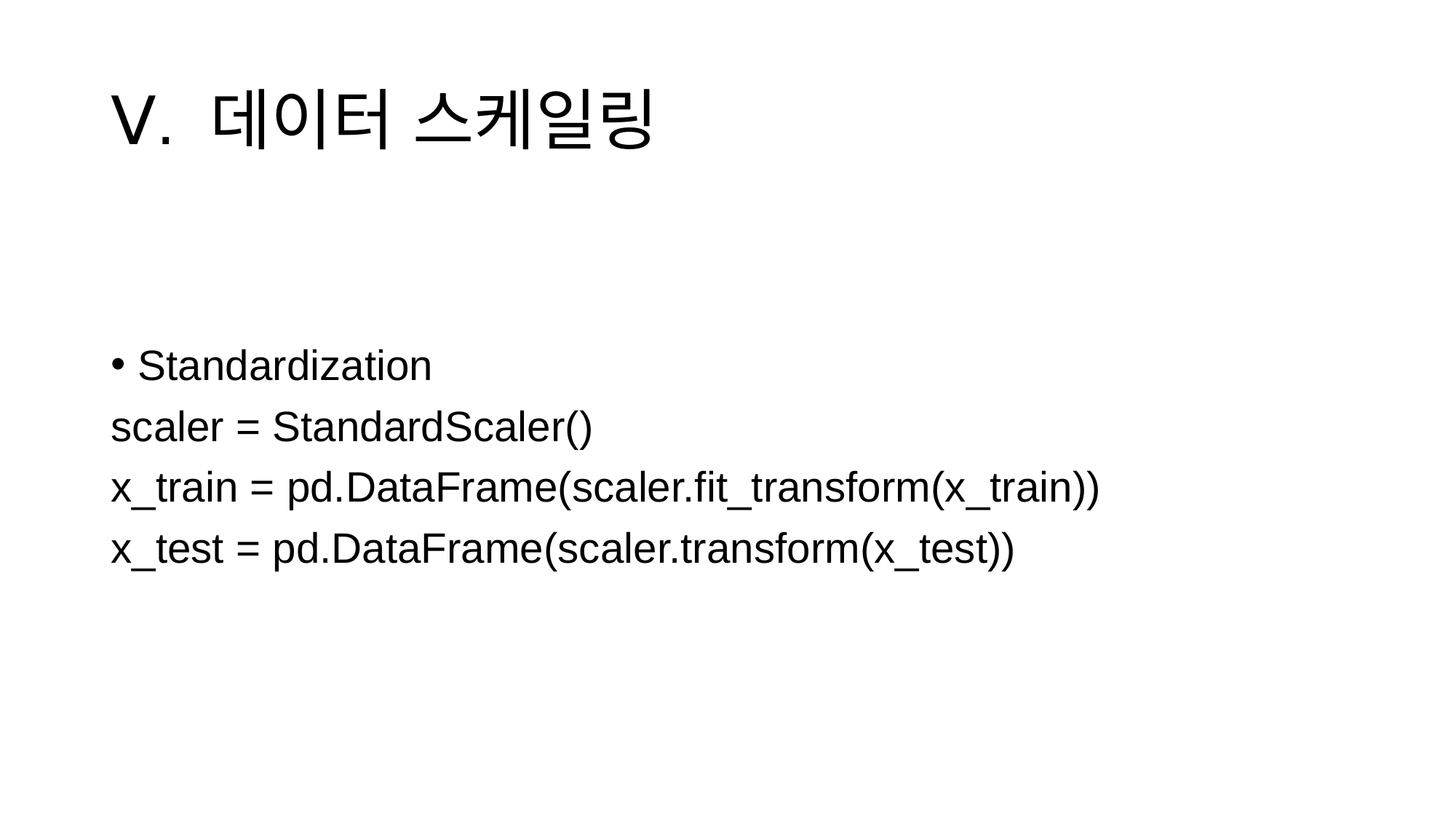

# Ⅴ. 데이터 스케일링
Standardization
scaler = StandardScaler()
x_train = pd.DataFrame(scaler.fit_transform(x_train))
x_test = pd.DataFrame(scaler.transform(x_test))